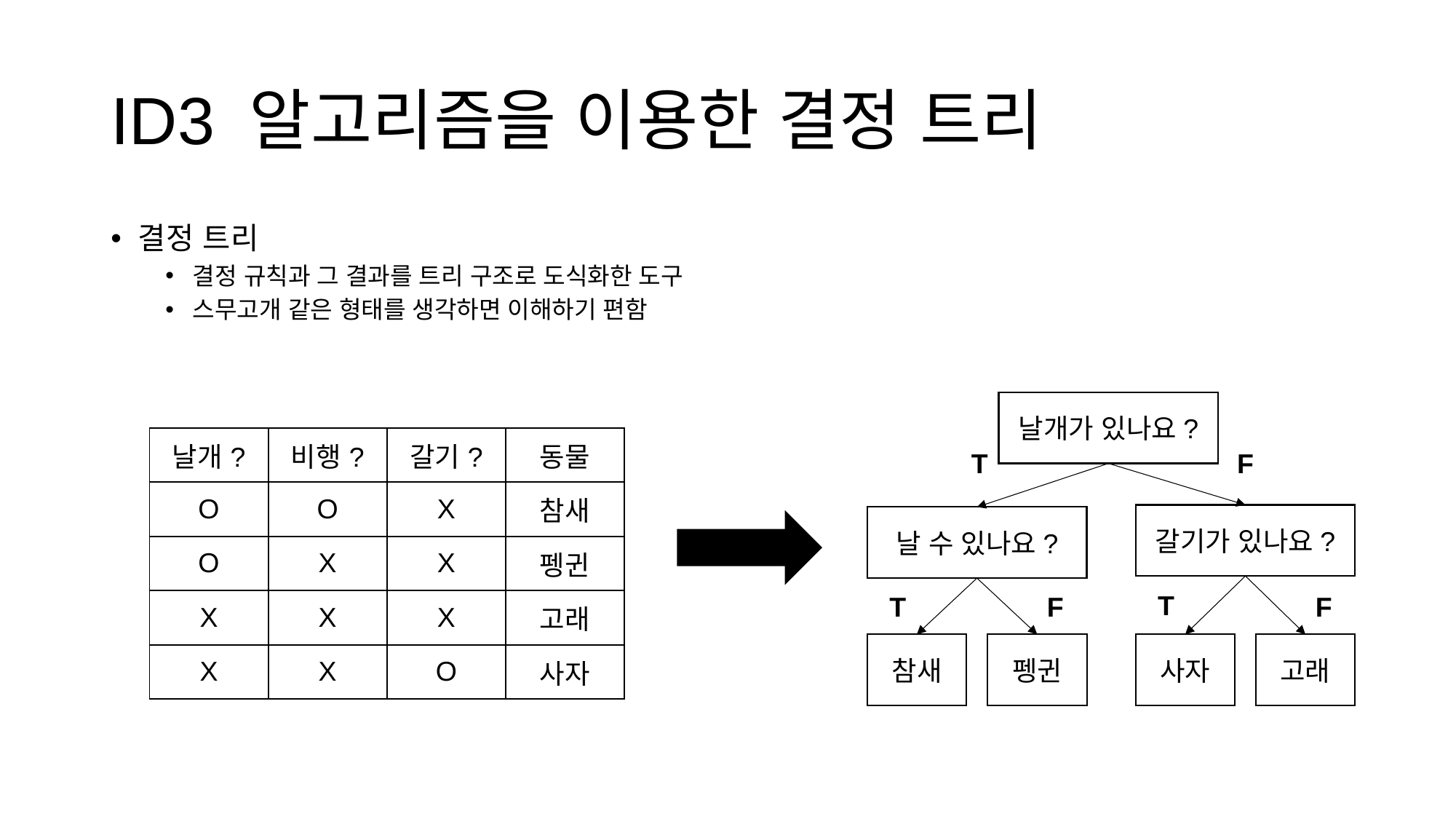

# ID3 알고리즘을 이용한 결정 트리
결정 트리
결정 규칙과 그 결과를 트리 구조로 도식화한 도구
스무고개 같은 형태를 생각하면 이해하기 편함

날개가 있나요?
| 날개? | 비행? | 갈기? | 동물 |
| --- | --- | --- | --- |
| O | O | X | 참새 |
| O | X | X | 펭귄 |
| X | X | X | 고래 |
| X | X | O | 사자 |
T
F
갈기가 있나요?
날 수 있나요?

T
T
F
F
참새
펭귄
사자
고래